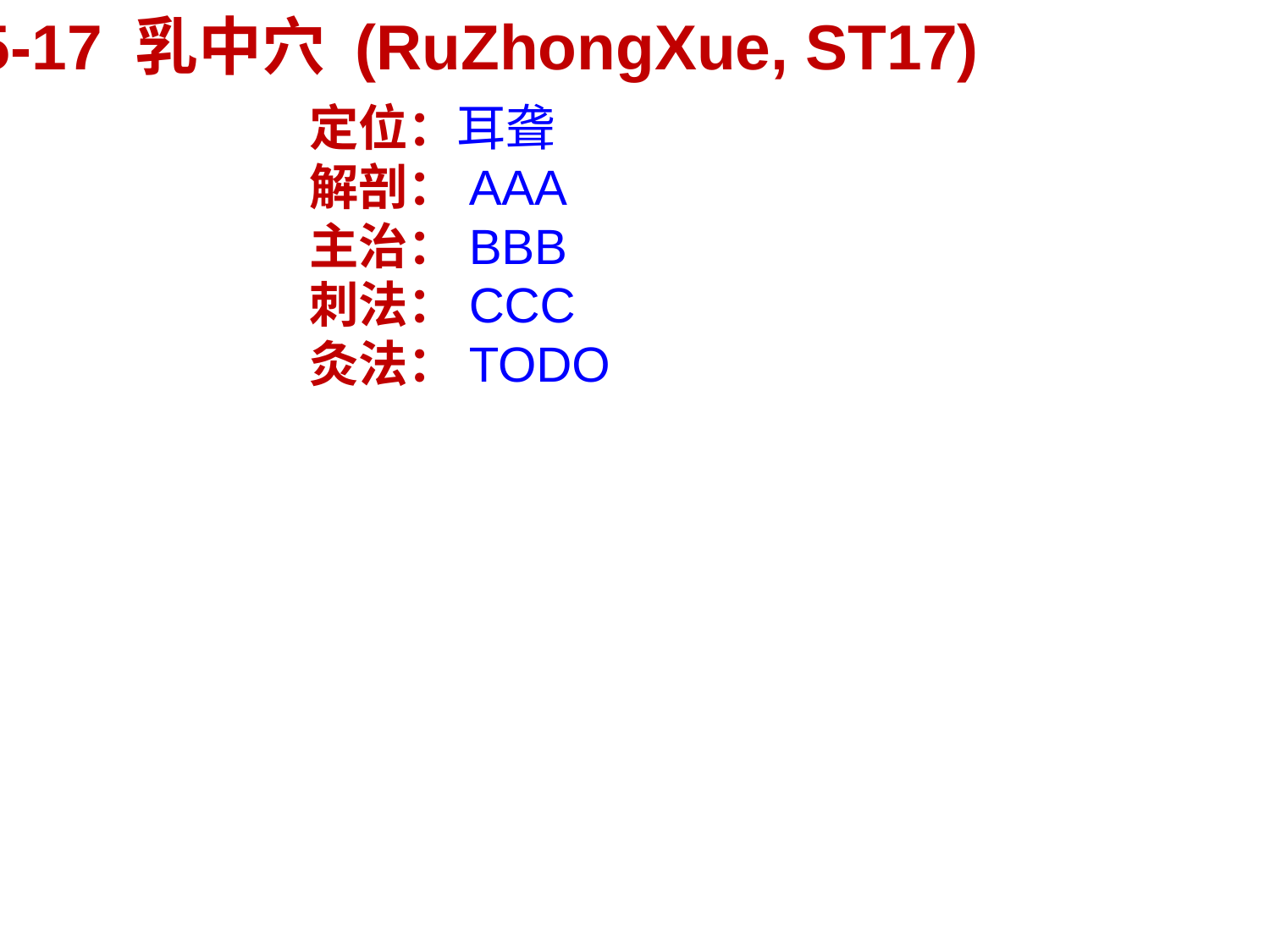

45-17 乳中穴 (RuZhongXue, ST17)
定位：耳聋
解剖：AAA
主治：BBB
刺法：CCC
灸法：TODO